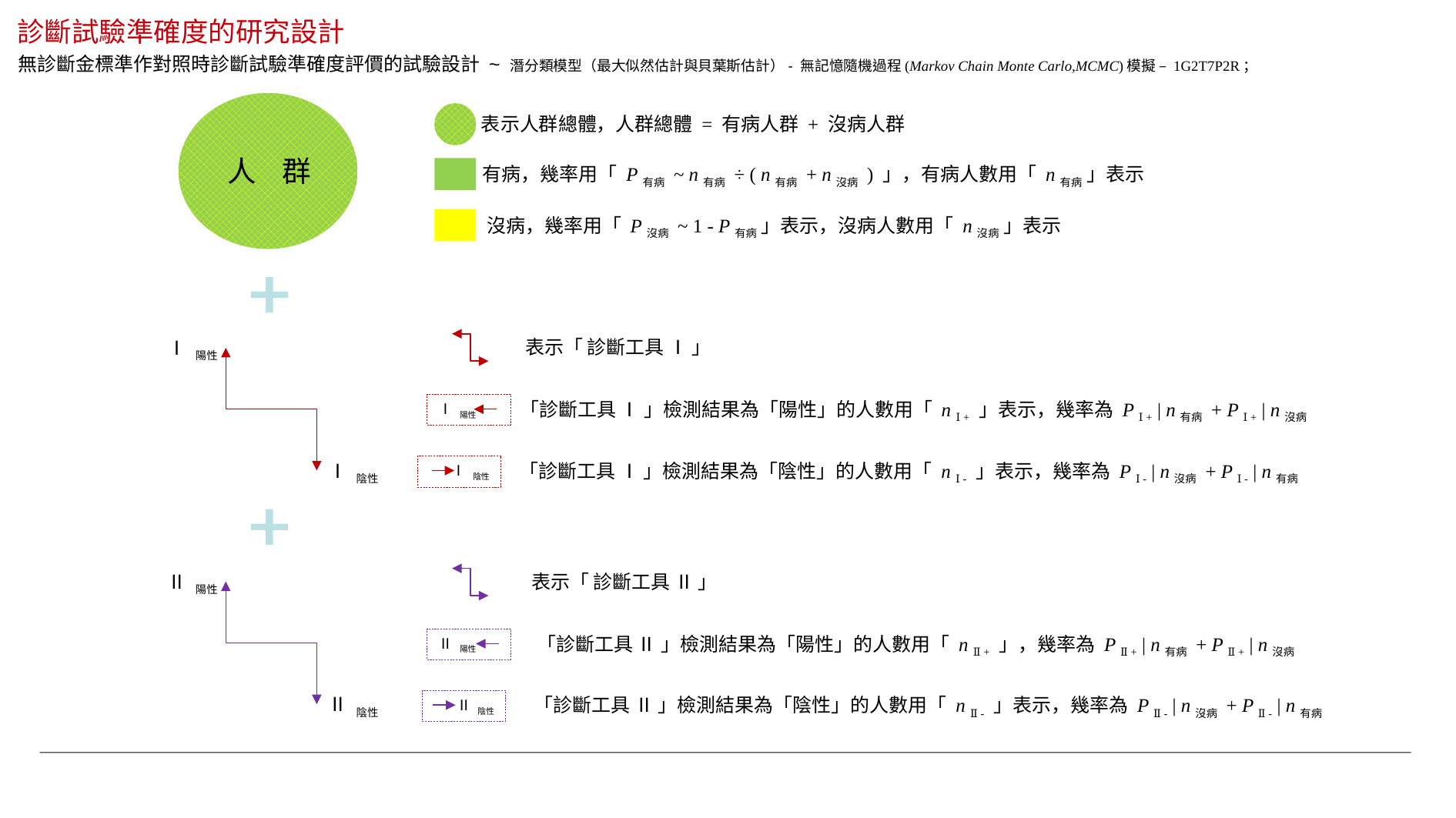

診斷試驗準確度的研究設計
無診斷金標準作對照時診斷試驗準確度評價的試驗設計 ~ 潛分類模型（最大似然估計與貝葉斯估計）- 無記憶隨機過程(Markov Chain Monte Carlo,MCMC)模擬 – 1G2T7P2R；

人    群

表示人群總體，人群總體 = 有病人群 + 沒病人群
有病，幾率用「 P有病 ~ n有病 ÷ ( n有病 + n沒病 ) 」，有病人數用「 n有病 」表示

沒病，幾率用「 P沒病 ~ 1 - P有病 」表示，沒病人數用「 n沒病 」表示

表示「 診斷工具 Ⅰ 」
Ⅰ 陽性
「診斷工具 Ⅰ 」檢測結果為「陽性」的人數用「 n Ⅰ + 」表示，幾率為 P Ⅰ + | n有病 + P Ⅰ + | n沒病
Ⅰ 陽性
Ⅰ 陰性
「診斷工具 Ⅰ 」檢測結果為「陰性」的人數用「 n Ⅰ - 」表示，幾率為 P Ⅰ - | n沒病 + P Ⅰ - | n有病
       Ⅰ 陰性

Ⅱ 陽性
表示「 診斷工具 Ⅱ 」
「診斷工具 Ⅱ 」檢測結果為「陽性」的人數用「 n Ⅱ + 」，幾率為 P Ⅱ + | n有病 + P Ⅱ + | n沒病
Ⅱ 陽性
Ⅱ 陰性
「診斷工具 Ⅱ 」檢測結果為「陰性」的人數用「 n Ⅱ - 」表示，幾率為 P Ⅱ - | n沒病 + P Ⅱ - | n有病
       Ⅱ 陰性